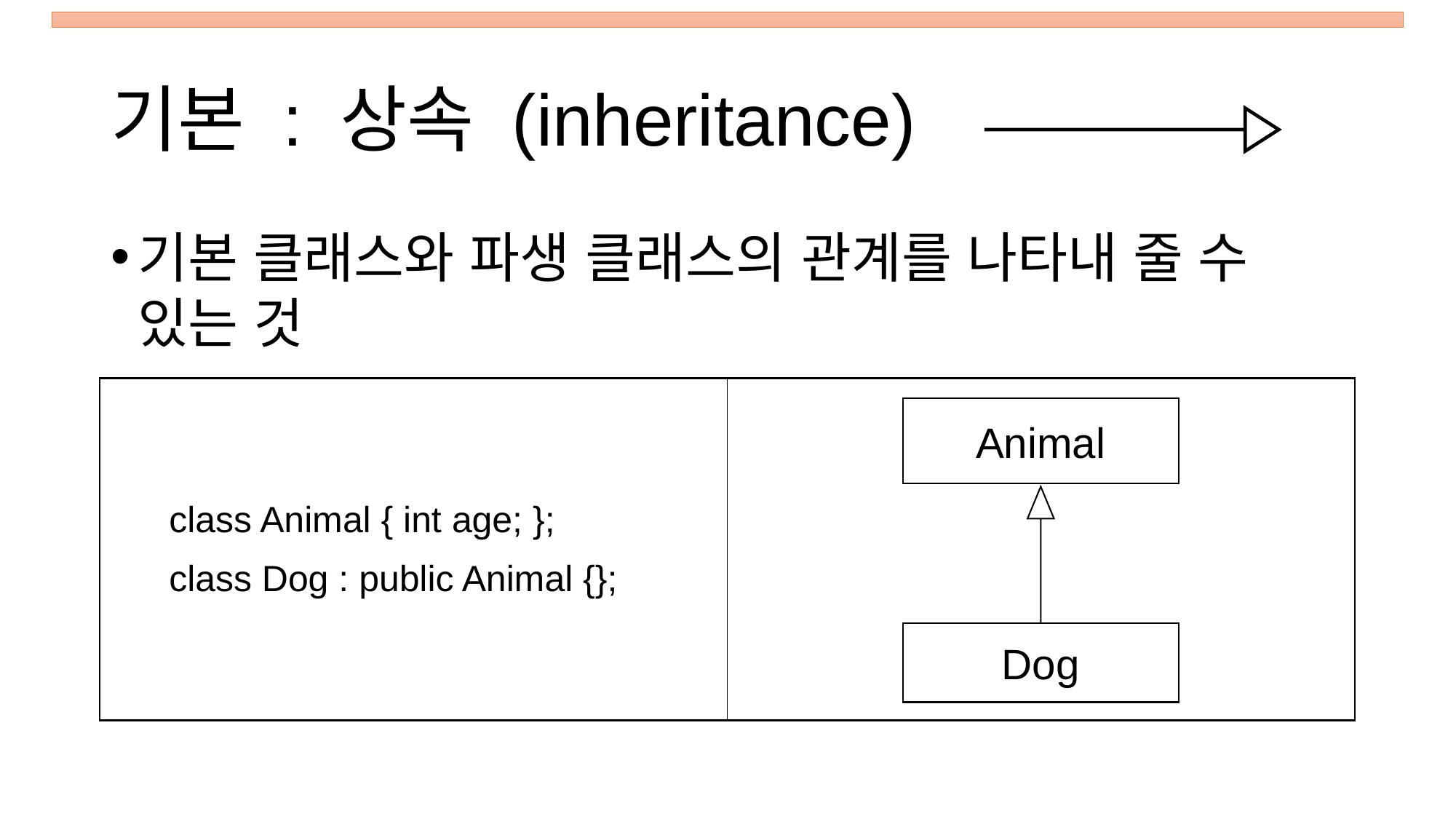

# 기본 : 상속 (inheritance)

기본 클래스와 파생 클래스의 관계를 나타내 줄 수 있는 것

Animal

class Animal { int age; };
class Dog : public Animal {};
Dog